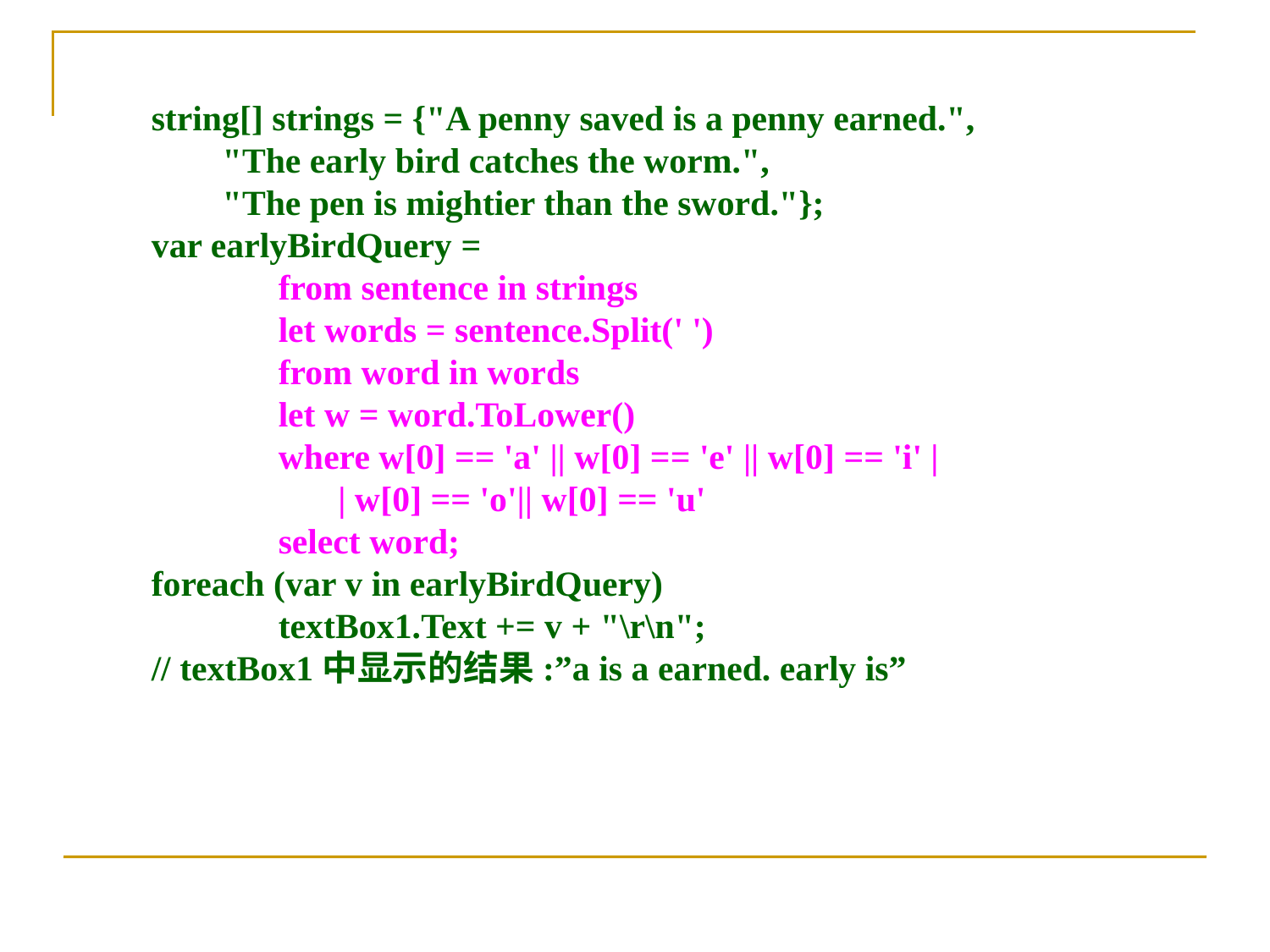

string[] strings = {"A penny saved is a penny earned.",
        "The early bird catches the worm.",
        "The pen is mightier than the sword."};
var earlyBirdQuery =
  	from sentence in strings
    	let words = sentence.Split(' ')
    	from word in words
    	let w = word.ToLower()
    	where w[0] == 'a' || w[0] == 'e' || w[0] == 'i' |
                     | w[0] == 'o'|| w[0] == 'u'
    	select word;
foreach (var v in earlyBirdQuery)
	textBox1.Text += v + "\r\n";
// textBox1中显示的结果:”a is a earned. early is”